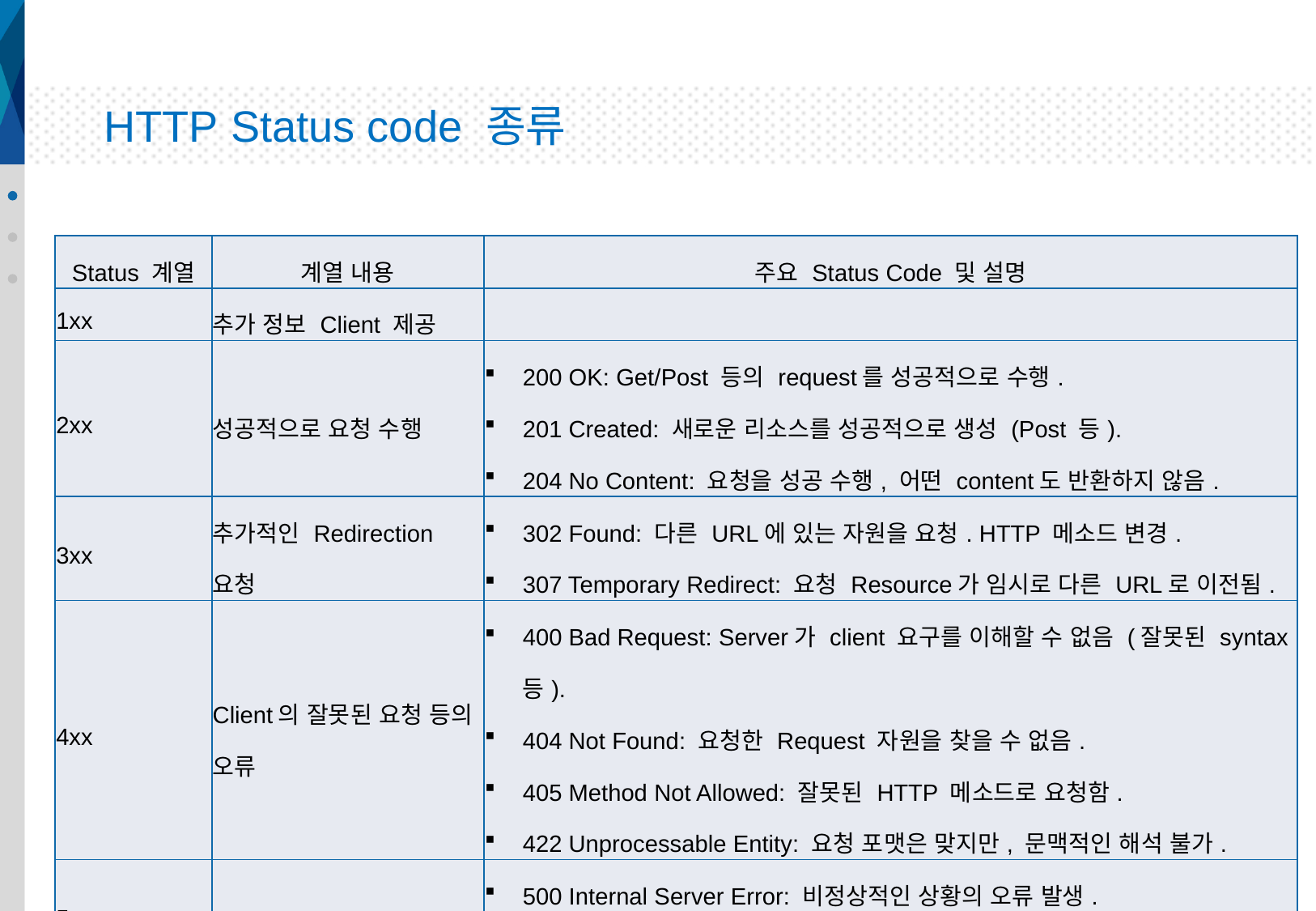

# HTTP Status code 종류
| Status 계열 | 계열 내용 | 주요 Status Code 및 설명 |
| --- | --- | --- |
| 1xx | 추가 정보 Client 제공 |  |
| 2xx | 성공적으로 요청 수행 | 200 OK: Get/Post 등의 request를 성공적으로 수행. 201 Created: 새로운 리소스를 성공적으로 생성 (Post 등). 204 No Content: 요청을 성공 수행, 어떤 content도 반환하지 않음. |
| 3xx | 추가적인 Redirection 요청 | 302 Found: 다른 URL에 있는 자원을 요청. HTTP 메소드 변경. 307 Temporary Redirect: 요청 Resource가 임시로 다른 URL로 이전됨. |
| 4xx | Client의 잘못된 요청 등의 오류 | 400 Bad Request: Server가 client 요구를 이해할 수 없음 (잘못된 syntax 등). 404 Not Found: 요청한 Request 자원을 찾을 수 없음. 405 Method Not Allowed: 잘못된 HTTP 메소드로 요청함. 422 Unprocessable Entity: 요청 포맷은 맞지만, 문맥적인 해석 불가. |
| 5xx | Server 오류 | 500 Internal Server Error: 비정상적인 상황의 오류 발생. 503 Service Unavailable: 과부하/장애/유지보수 이유로 잠시 서비스 불가. |